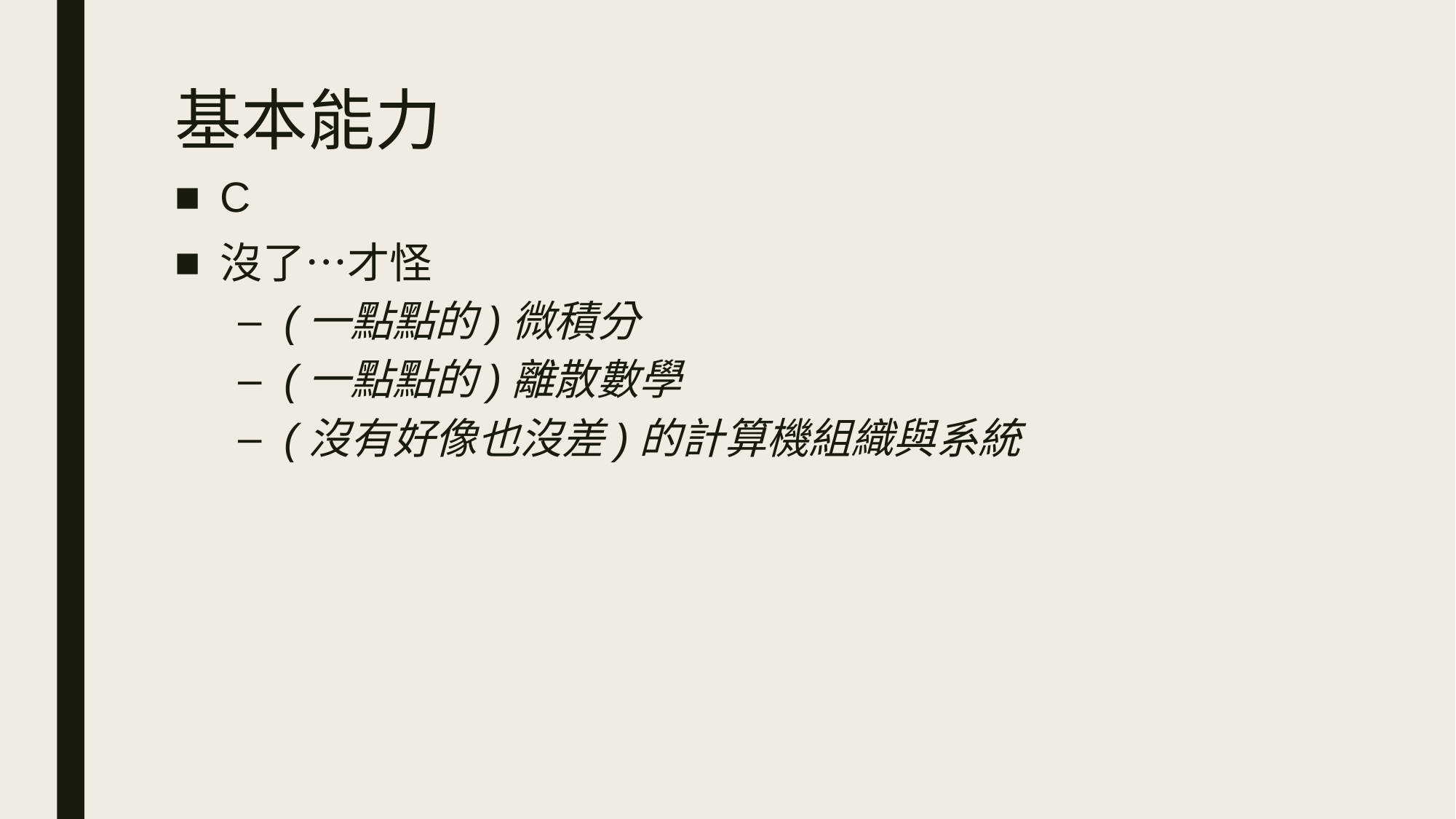

# 基本能力
C
沒了…才怪
(一點點的)微積分
(一點點的)離散數學
(沒有好像也沒差)的計算機組織與系統